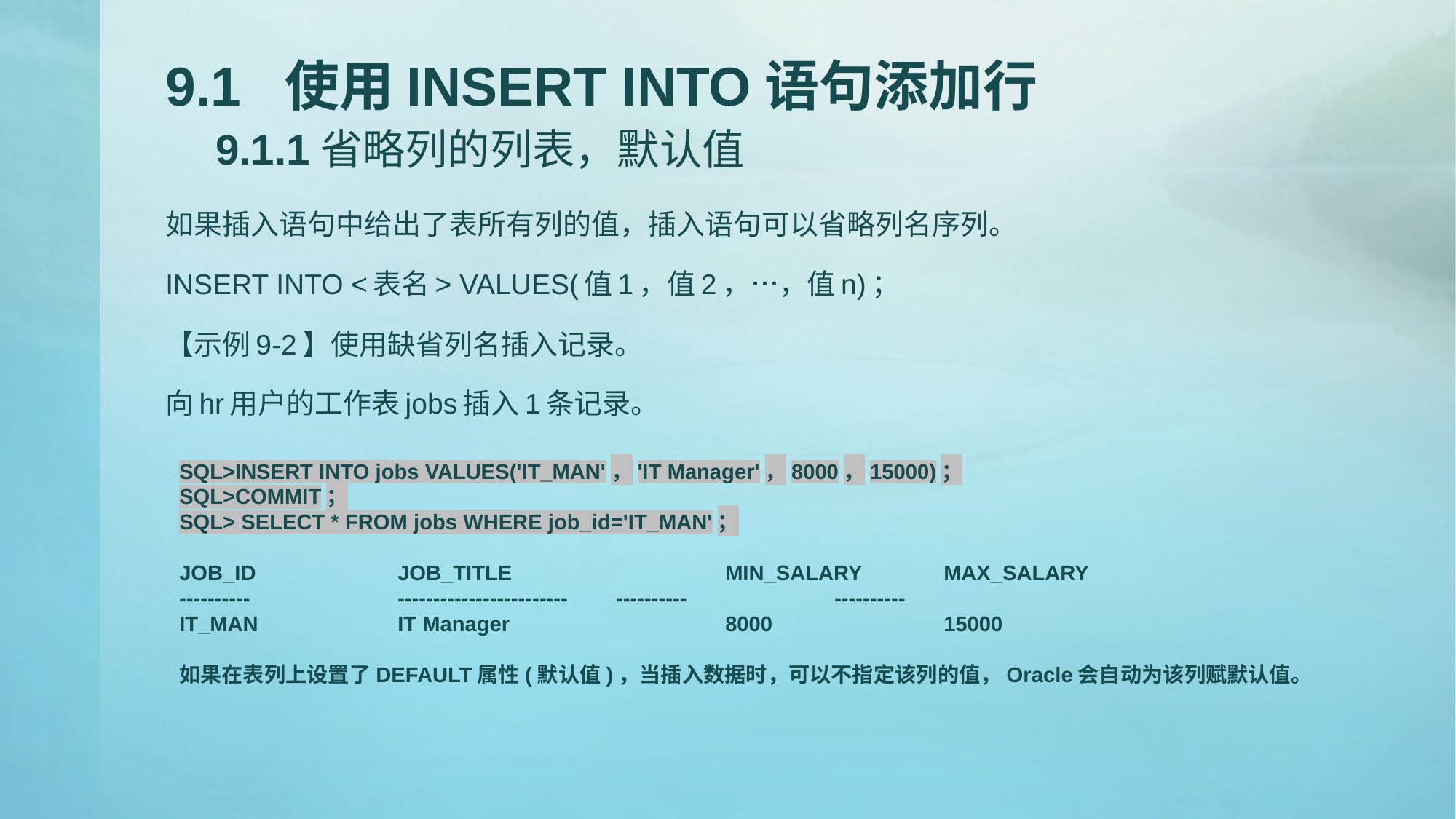

# 9.1  使用INSERT INTO语句添加行 9.1.1省略列的列表，默认值
如果插入语句中给出了表所有列的值，插入语句可以省略列名序列。
INSERT INTO <表名> VALUES(值1，值2，…，值n)；
【示例9-2】使用缺省列名插入记录。
向hr用户的工作表jobs插入1条记录。
SQL>INSERT INTO jobs VALUES('IT_MAN'，'IT Manager'，8000，15000)；
SQL>COMMIT；
SQL> SELECT * FROM jobs WHERE job_id='IT_MAN'；

JOB_ID		JOB_TITLE		MIN_SALARY	MAX_SALARY
----------		------------------------	----------		----------
IT_MAN		IT Manager		8000		15000

如果在表列上设置了DEFAULT属性(默认值)，当插入数据时，可以不指定该列的值，Oracle会自动为该列赋默认值。